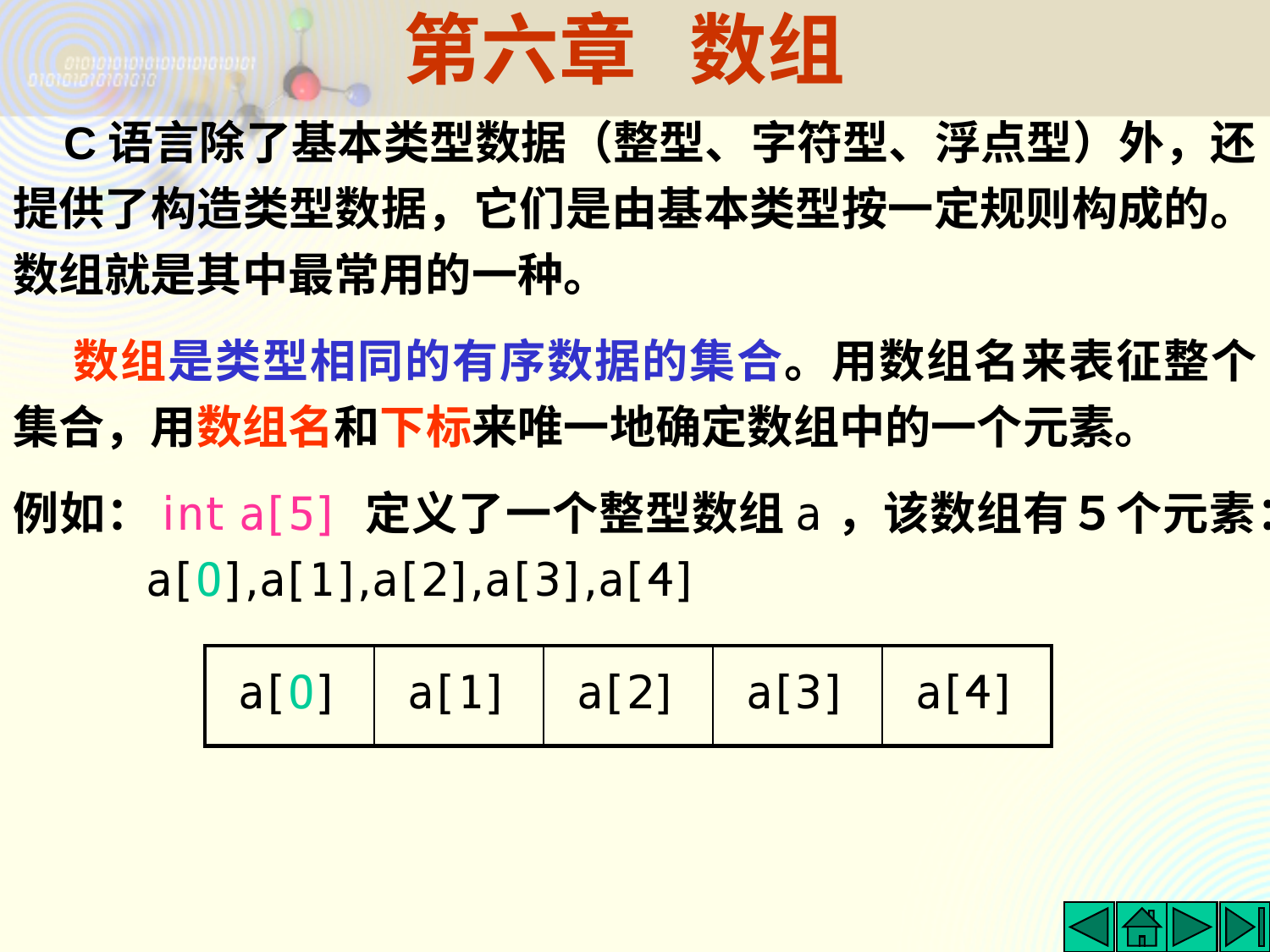

# 第六章   数组
    C语言除了基本类型数据（整型、字符型、浮点型）外，还提供了构造类型数据，它们是由基本类型按一定规则构成的。数组就是其中最常用的一种。
    数组是类型相同的有序数据的集合。用数组名来表征整个集合，用数组名和下标来唯一地确定数组中的一个元素。
例如：int a[5] 定义了一个整型数组a，该数组有５个元素：
          a[0],a[1],a[2],a[3],a[4]
| a[0] | a[1] | a[2] | a[3] | a[4] |
| --- | --- | --- | --- | --- |